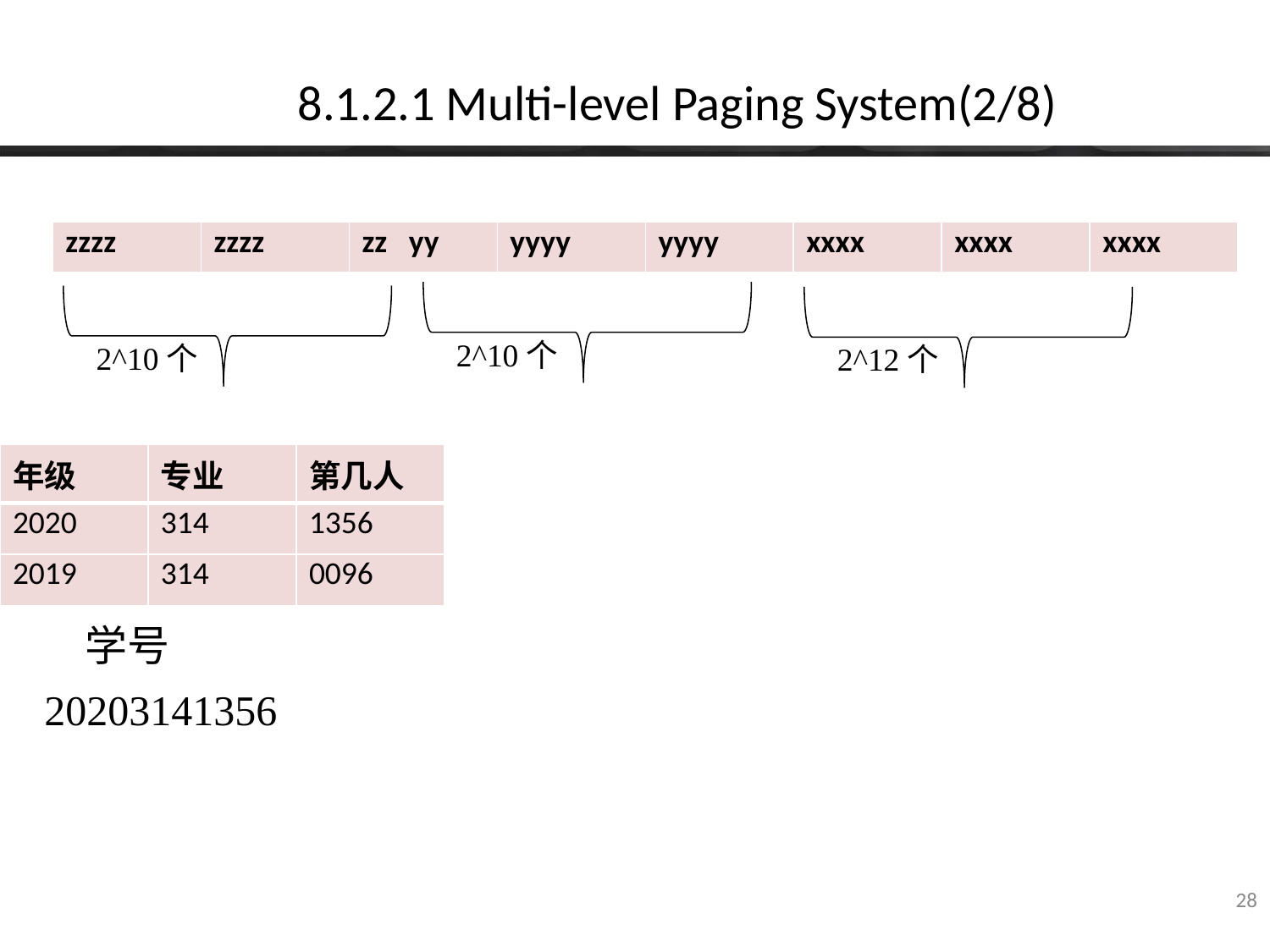

8.1.2.1 Multi-level Paging System(2/8)

| zzzz | zzzz | zz yy | yyyy | yyyy | xxxx | xxxx | xxxx |
| --- | --- | --- | --- | --- | --- | --- | --- |
2^10个
2^10个
2^12个
| 年级 | 专业 | 第几人 |
| --- | --- | --- |
| 2020 | 314 | 1356 |
| 2019 | 314 | 0096 |
学号
20203141356
28